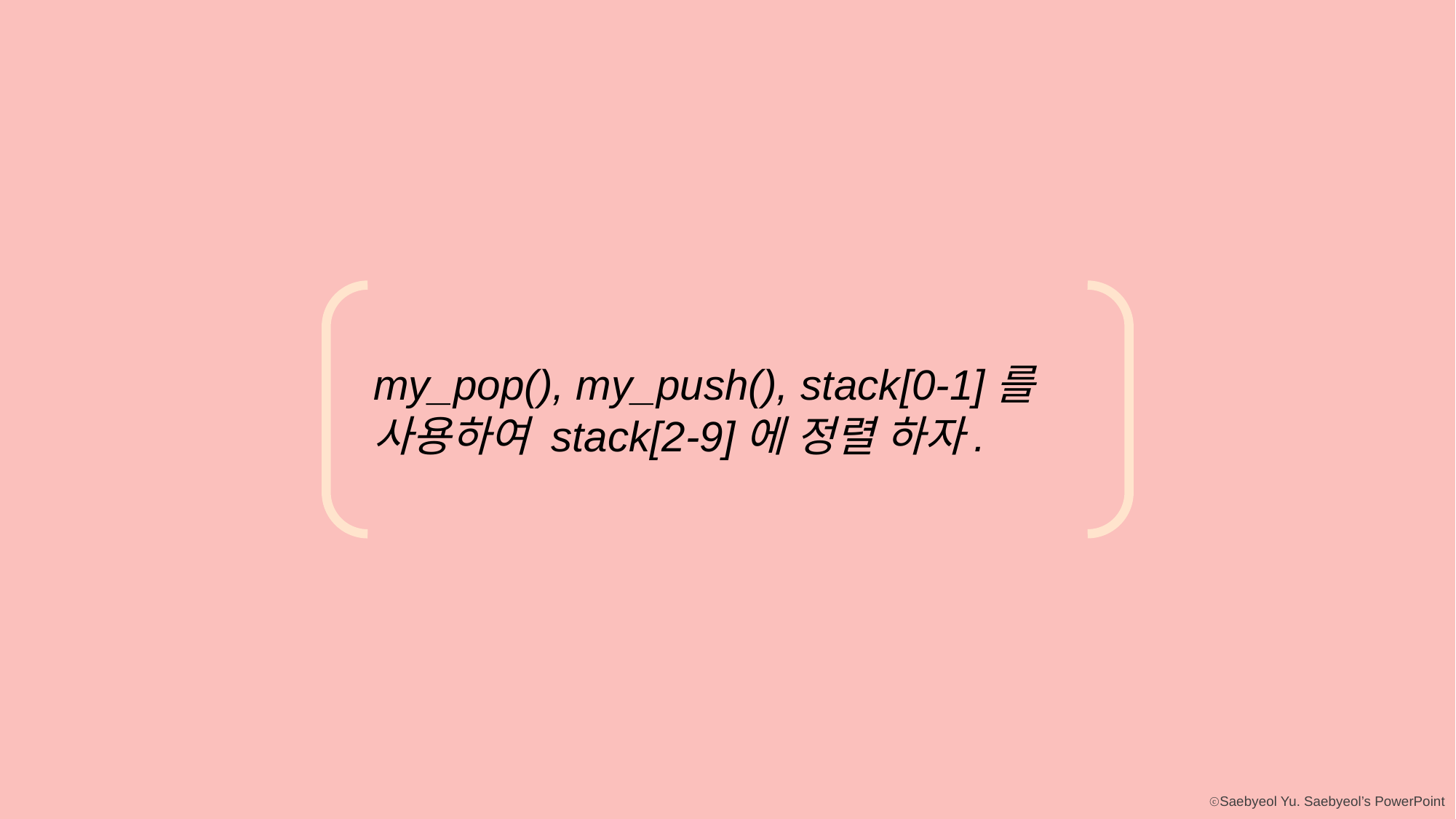

my_pop(), my_push(), stack[0-1]를
사용하여 stack[2-9]에 정렬 하자.